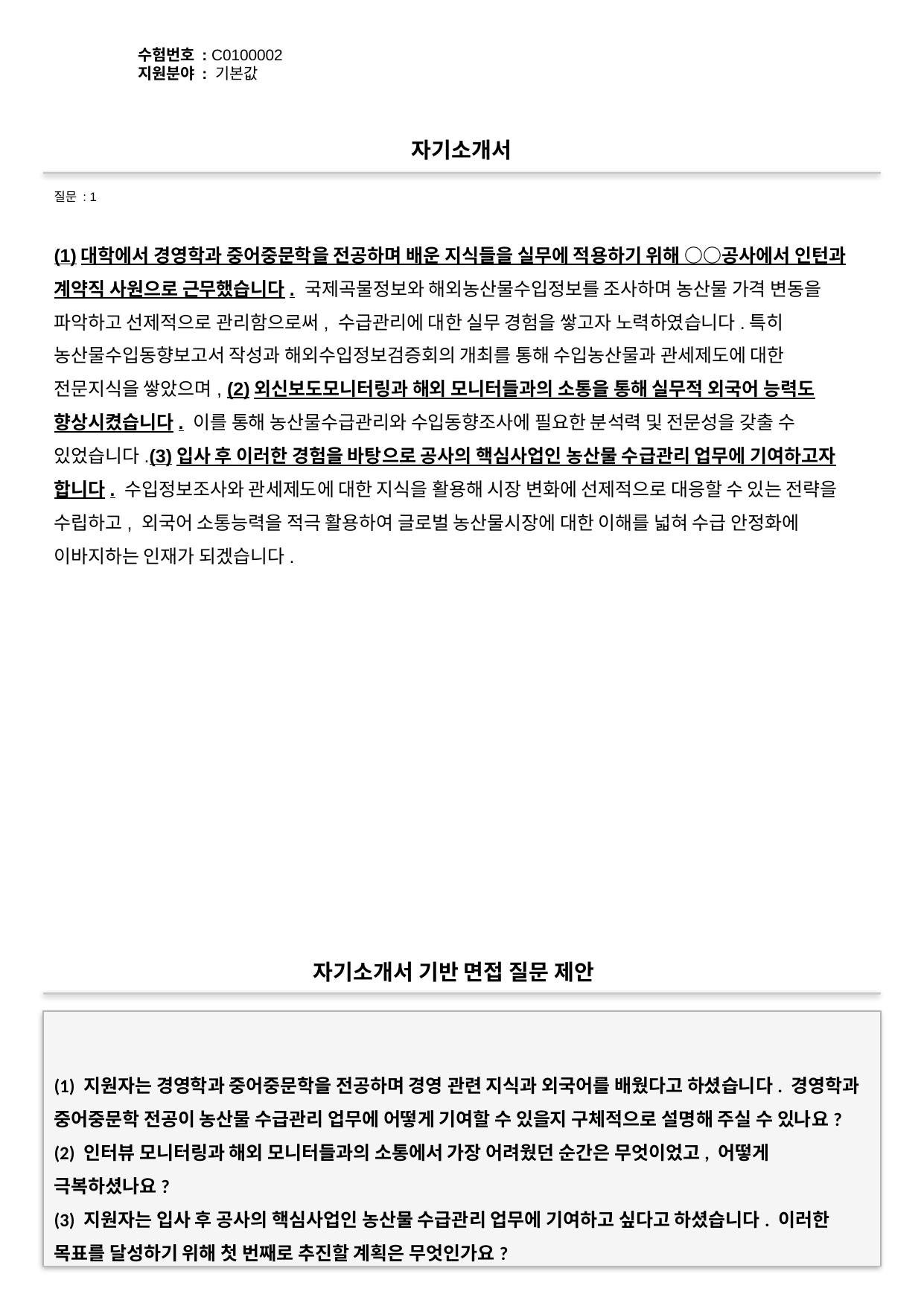

수험번호 : C0100002
지원분야 : 기본값
#

자기소개서

질문 : 1

(1)대학에서 경영학과 중어중문학을 전공하며 배운 지식들을 실무에 적용하기 위해 ○○공사에서 인턴과 계약직 사원으로 근무했습니다. 국제곡물정보와 해외농산물수입정보를 조사하며 농산물 가격 변동을 파악하고 선제적으로 관리함으로써, 수급관리에 대한 실무 경험을 쌓고자 노력하였습니다.특히 농산물수입동향보고서 작성과 해외수입정보검증회의 개최를 통해 수입농산물과 관세제도에 대한 전문지식을 쌓았으며, (2)외신보도모니터링과 해외 모니터들과의 소통을 통해 실무적 외국어 능력도 향상시켰습니다. 이를 통해 농산물수급관리와 수입동향조사에 필요한 분석력 및 전문성을 갖출 수 있었습니다.(3)입사 후 이러한 경험을 바탕으로 공사의 핵심사업인 농산물 수급관리 업무에 기여하고자 합니다. 수입정보조사와 관세제도에 대한 지식을 활용해 시장 변화에 선제적으로 대응할 수 있는 전략을 수립하고, 외국어 소통능력을 적극 활용하여 글로벌 농산물시장에 대한 이해를 넓혀 수급 안정화에 이바지하는 인재가 되겠습니다.

자기소개서 기반 면접 질문 제안

(1) 지원자는 경영학과 중어중문학을 전공하며 경영 관련 지식과 외국어를 배웠다고 하셨습니다. 경영학과 중어중문학 전공이 농산물 수급관리 업무에 어떻게 기여할 수 있을지 구체적으로 설명해 주실 수 있나요?
(2) 인터뷰 모니터링과 해외 모니터들과의 소통에서 가장 어려웠던 순간은 무엇이었고, 어떻게 극복하셨나요?
(3) 지원자는 입사 후 공사의 핵심사업인 농산물 수급관리 업무에 기여하고 싶다고 하셨습니다. 이러한 목표를 달성하기 위해 첫 번째로 추진할 계획은 무엇인가요?